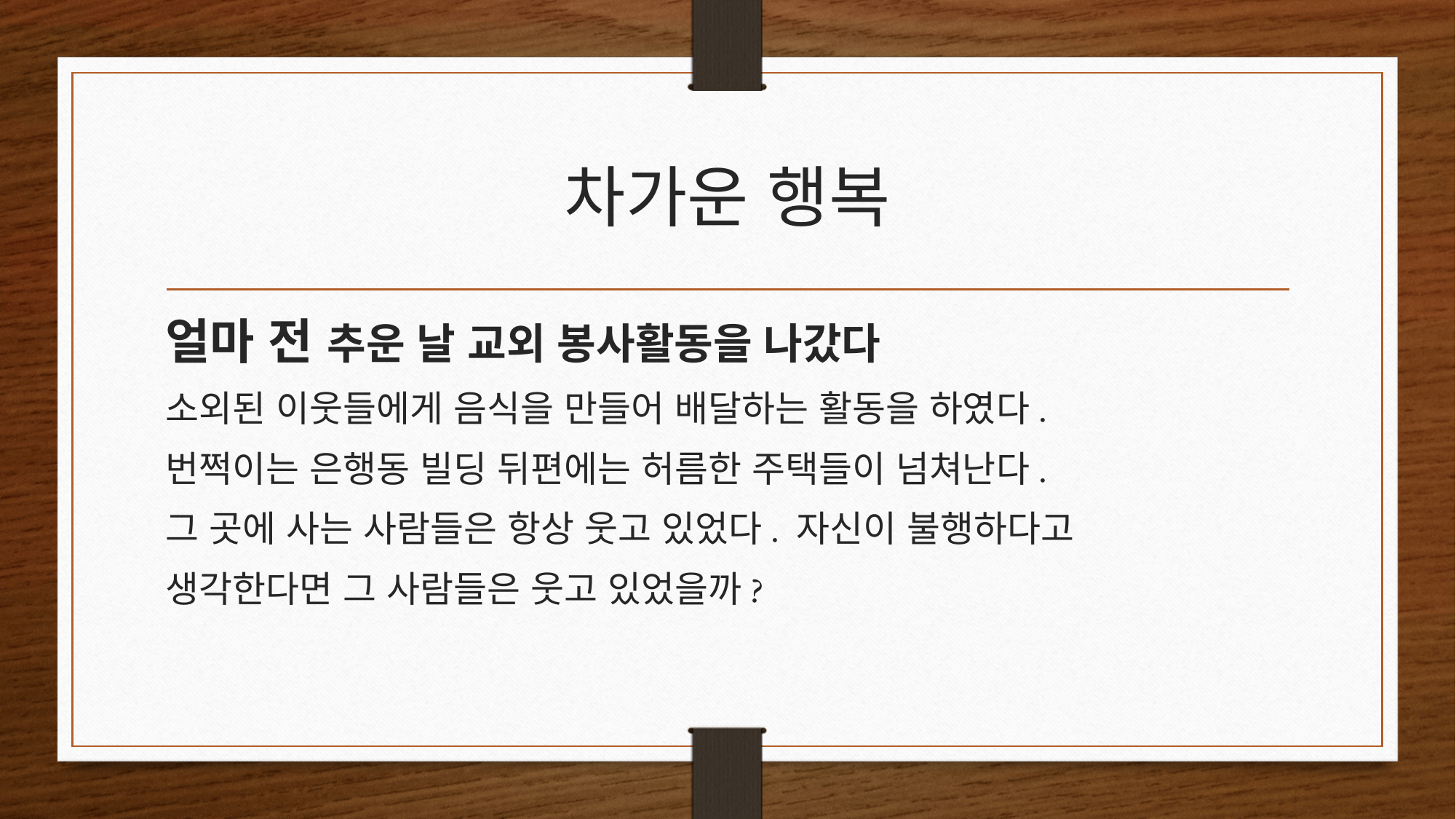

# 차가운 행복
얼마 전 추운 날 교외 봉사활동을 나갔다
소외된 이웃들에게 음식을 만들어 배달하는 활동을 하였다.
번쩍이는 은행동 빌딩 뒤편에는 허름한 주택들이 넘쳐난다.
그 곳에 사는 사람들은 항상 웃고 있었다. 자신이 불행하다고
생각한다면 그 사람들은 웃고 있었을까?